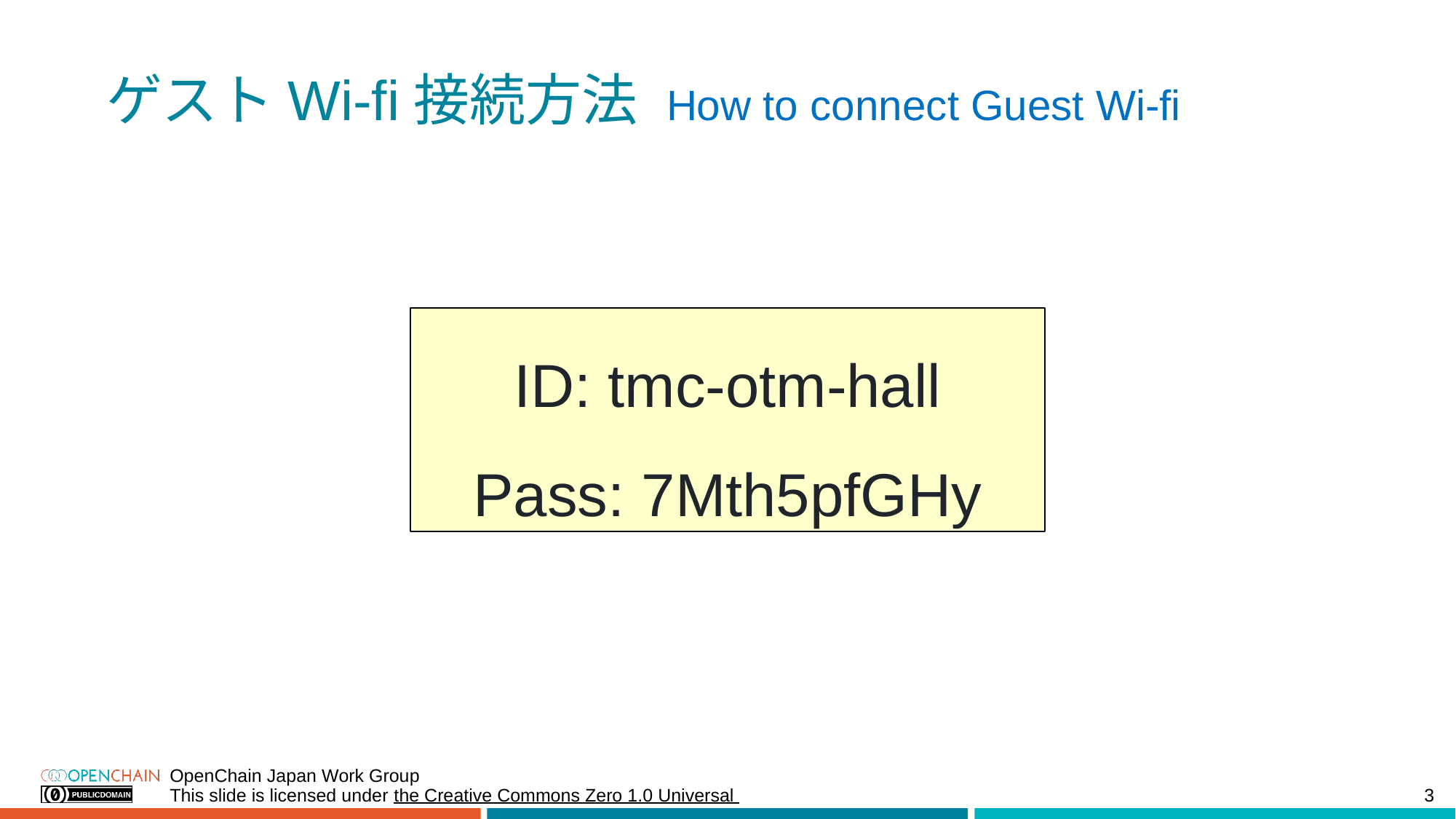

# ゲストWi-fi接続方法 How to connect Guest Wi-fi
ID: tmc-otm-hall
Pass: 7Mth5pfGHy
OpenChain Japan Work Group
3